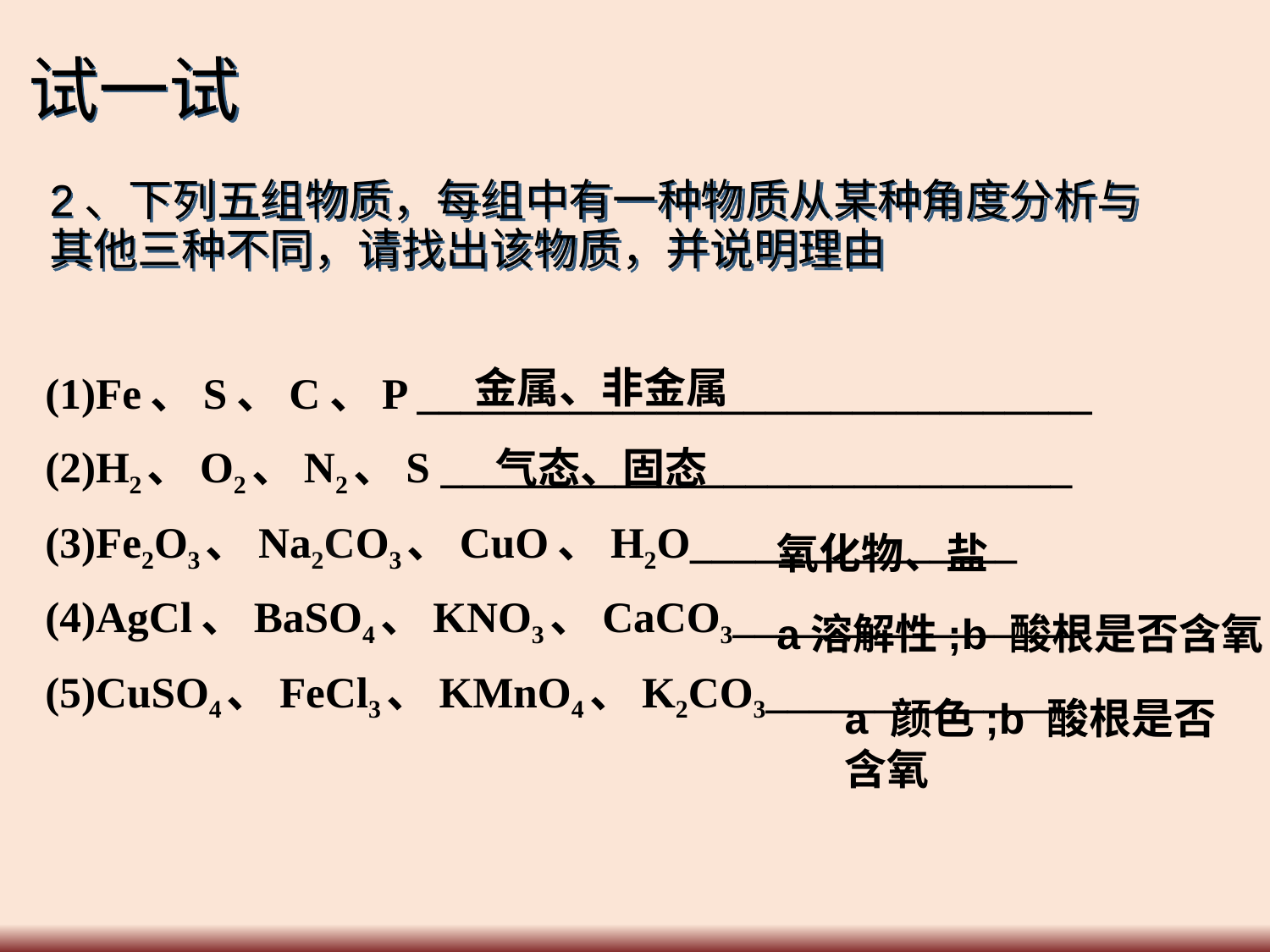

试一试
2、下列五组物质，每组中有一种物质从某种角度分析与其他三种不同，请找出该物质，并说明理由
金属、非金属
(1)Fe、S、C、P _______________________________
(2)H2、O2、N2、S _____________________________
(3)Fe2O3、Na2CO3、CuO、H2O_______________
(4)AgCl、BaSO4、KNO3、CaCO3________________
(5)CuSO4、FeCl3、KMnO4、K2CO3______________

气态、固态
氧化物、盐
a溶解性;b 酸根是否含氧
a 颜色;b 酸根是否含氧